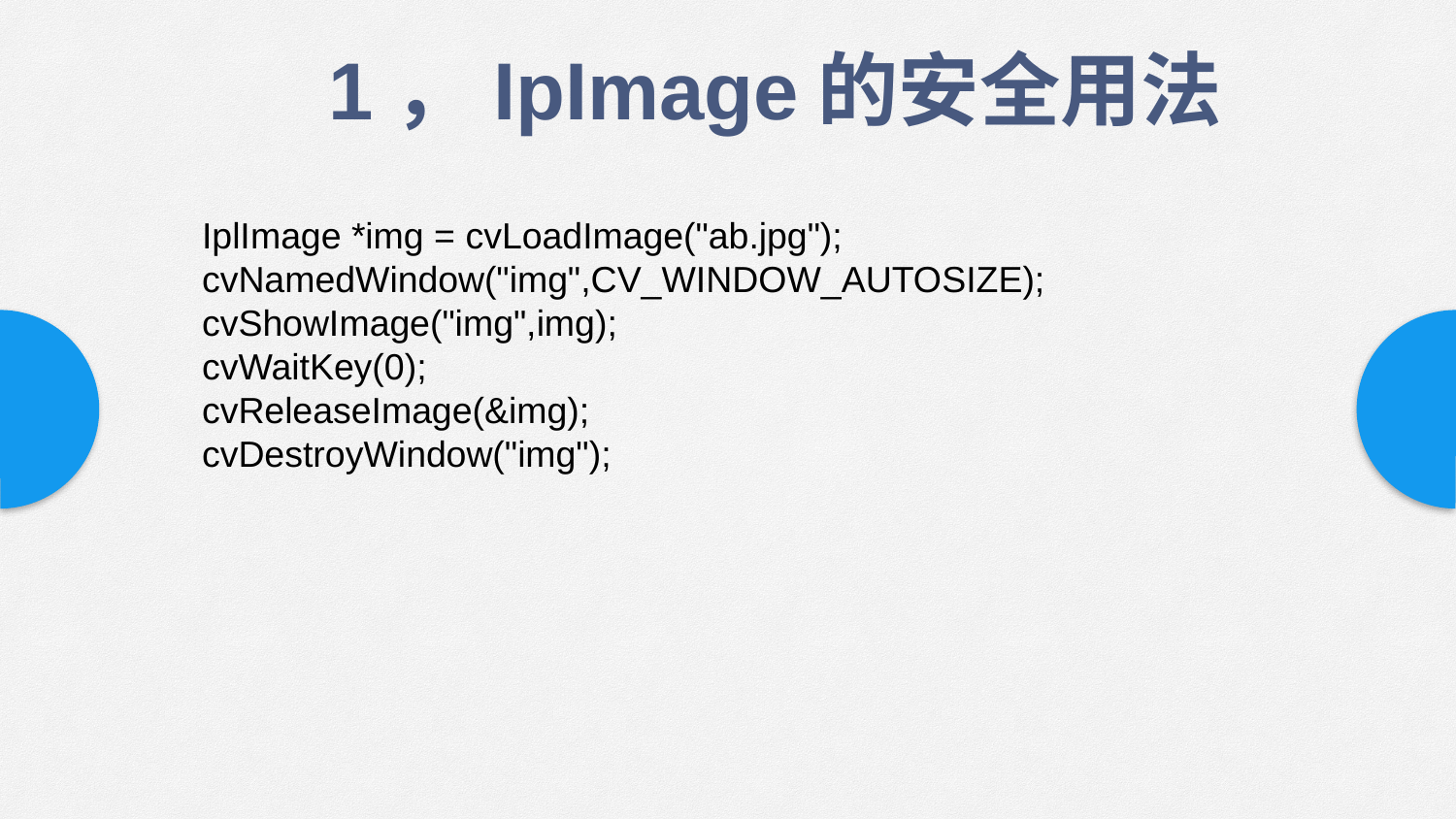

1，IpImage的安全用法
IplImage *img = cvLoadImage("ab.jpg");
cvNamedWindow("img",CV_WINDOW_AUTOSIZE);
cvShowImage("img",img);
cvWaitKey(0);
cvReleaseImage(&img);
cvDestroyWindow("img");